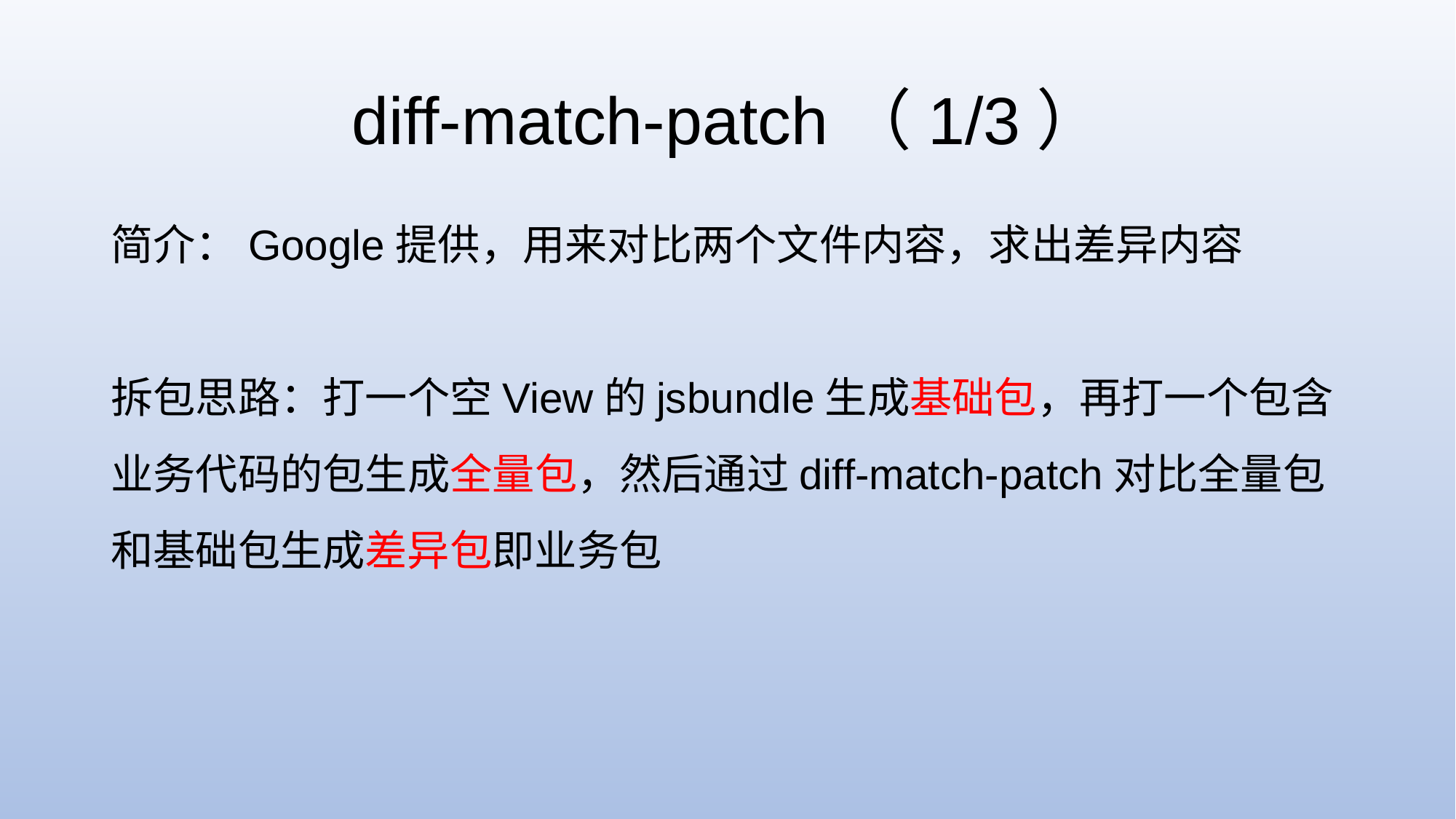

# diff-match-patch（1/3）
简介：Google提供，用来对比两个文件内容，求出差异内容

拆包思路：打一个空View的jsbundle生成基础包，再打一个包含业务代码的包生成全量包，然后通过diff-match-patch对比全量包和基础包生成差异包即业务包